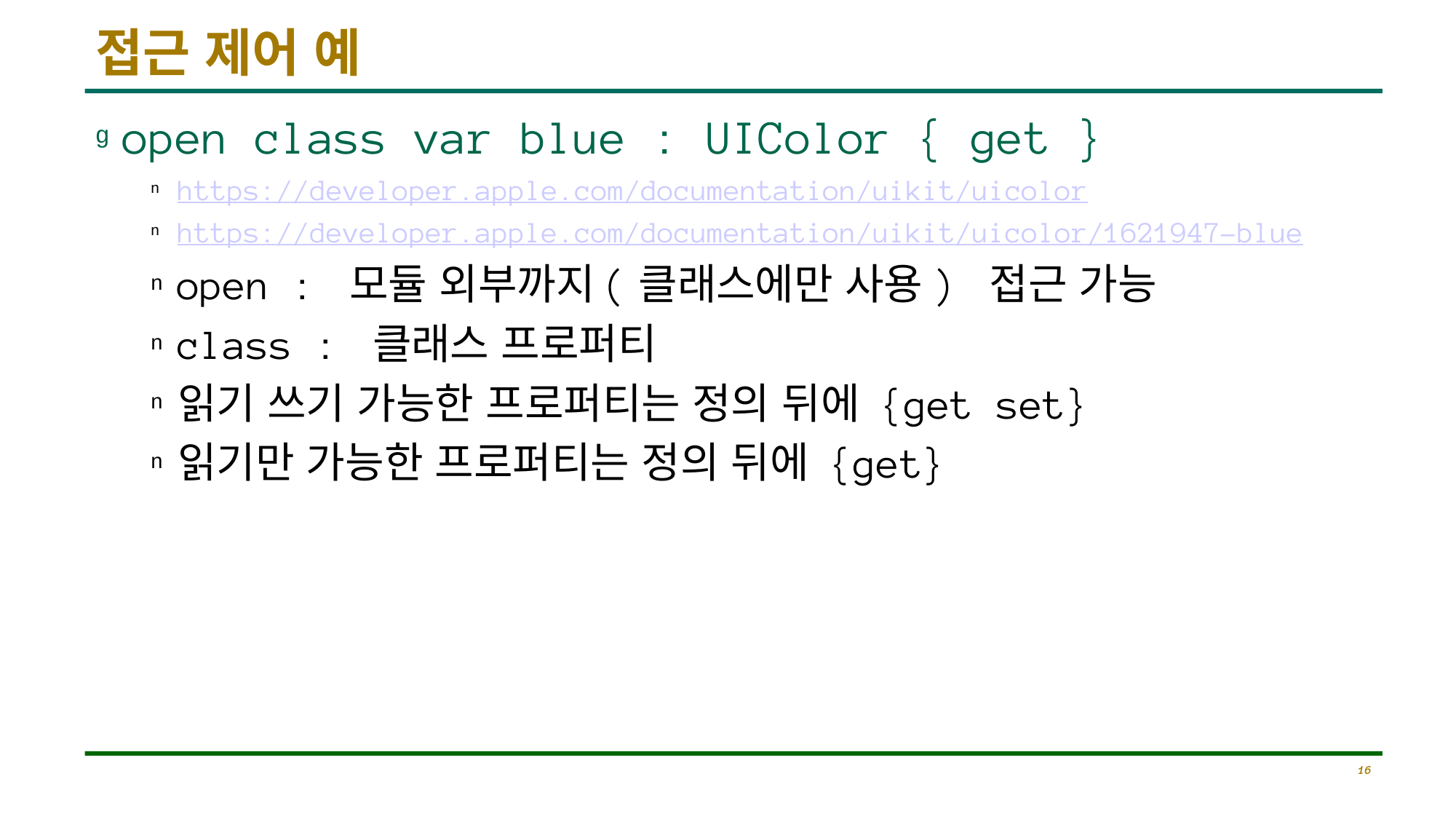

# 접근 제어 예
open class var blue : UIColor { get }
https://developer.apple.com/documentation/uikit/uicolor
https://developer.apple.com/documentation/uikit/uicolor/1621947-blue
open : 모듈 외부까지(클래스에만 사용) 접근 가능
class : 클래스 프로퍼티
읽기 쓰기 가능한 프로퍼티는 정의 뒤에 {get set}
읽기만 가능한 프로퍼티는 정의 뒤에 {get}